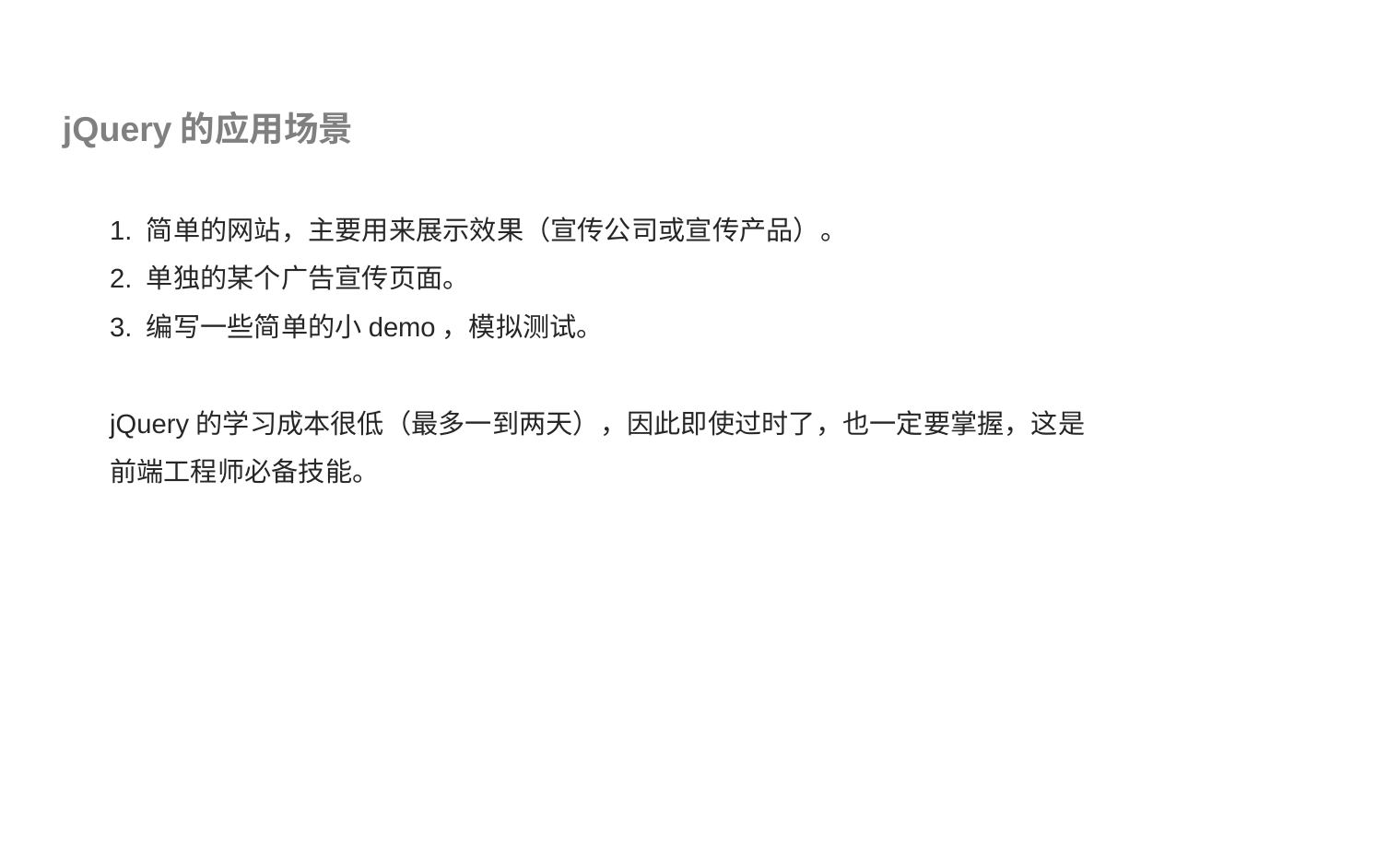

jQuery的应用场景
1. 简单的网站，主要用来展示效果（宣传公司或宣传产品）。
2. 单独的某个广告宣传页面。
3. 编写一些简单的小demo，模拟测试。

jQuery的学习成本很低（最多一到两天），因此即使过时了，也一定要掌握，这是前端工程师必备技能。